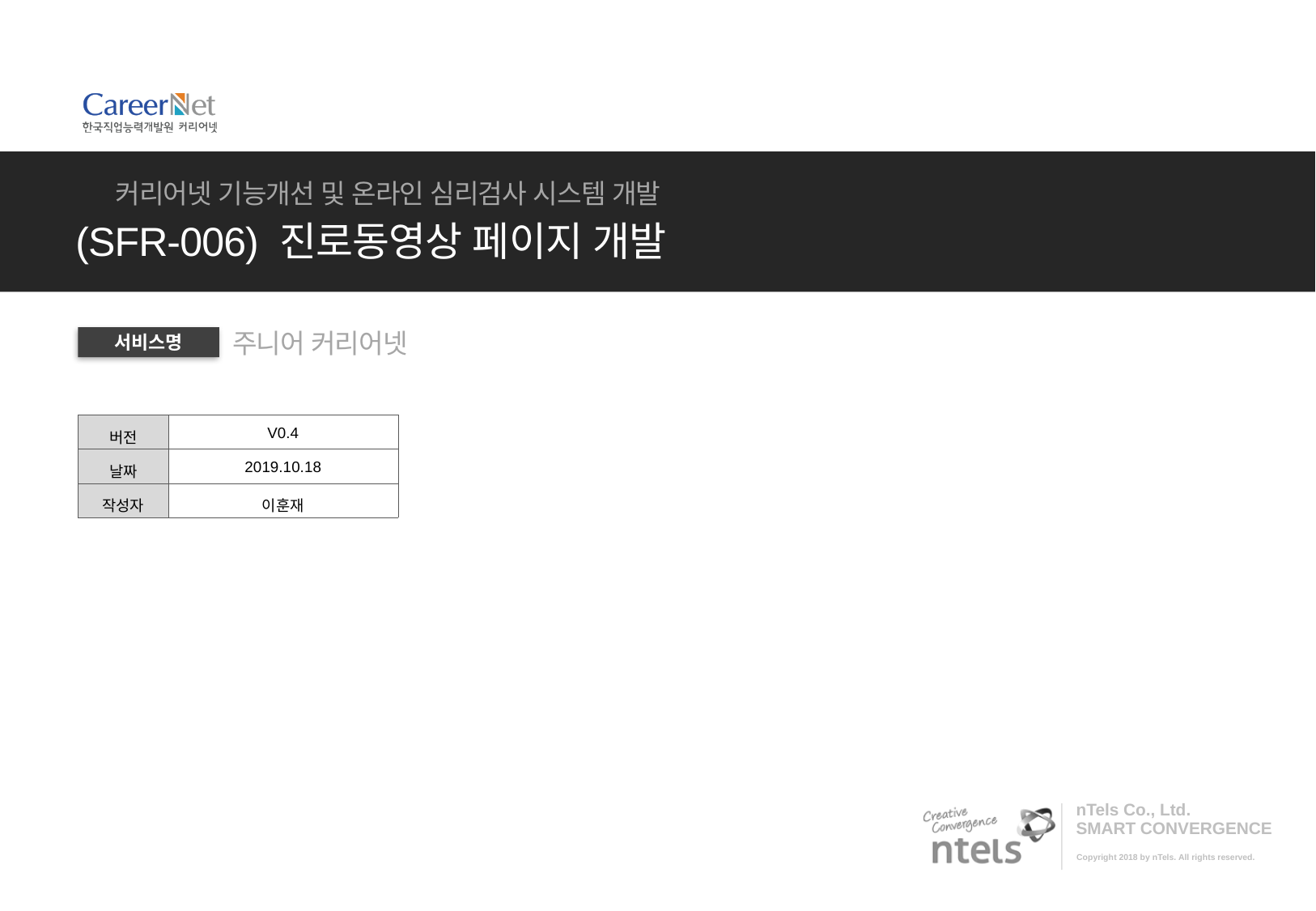

커리어넷 기능개선 및 온라인 심리검사 시스템 개발
(SFR-006) 진로동영상 페이지 개발
주니어 커리어넷
서비스명
| 버전 | V0.4 |
| --- | --- |
| 날짜 | 2019.10.18 |
| 작성자 | 이훈재 |